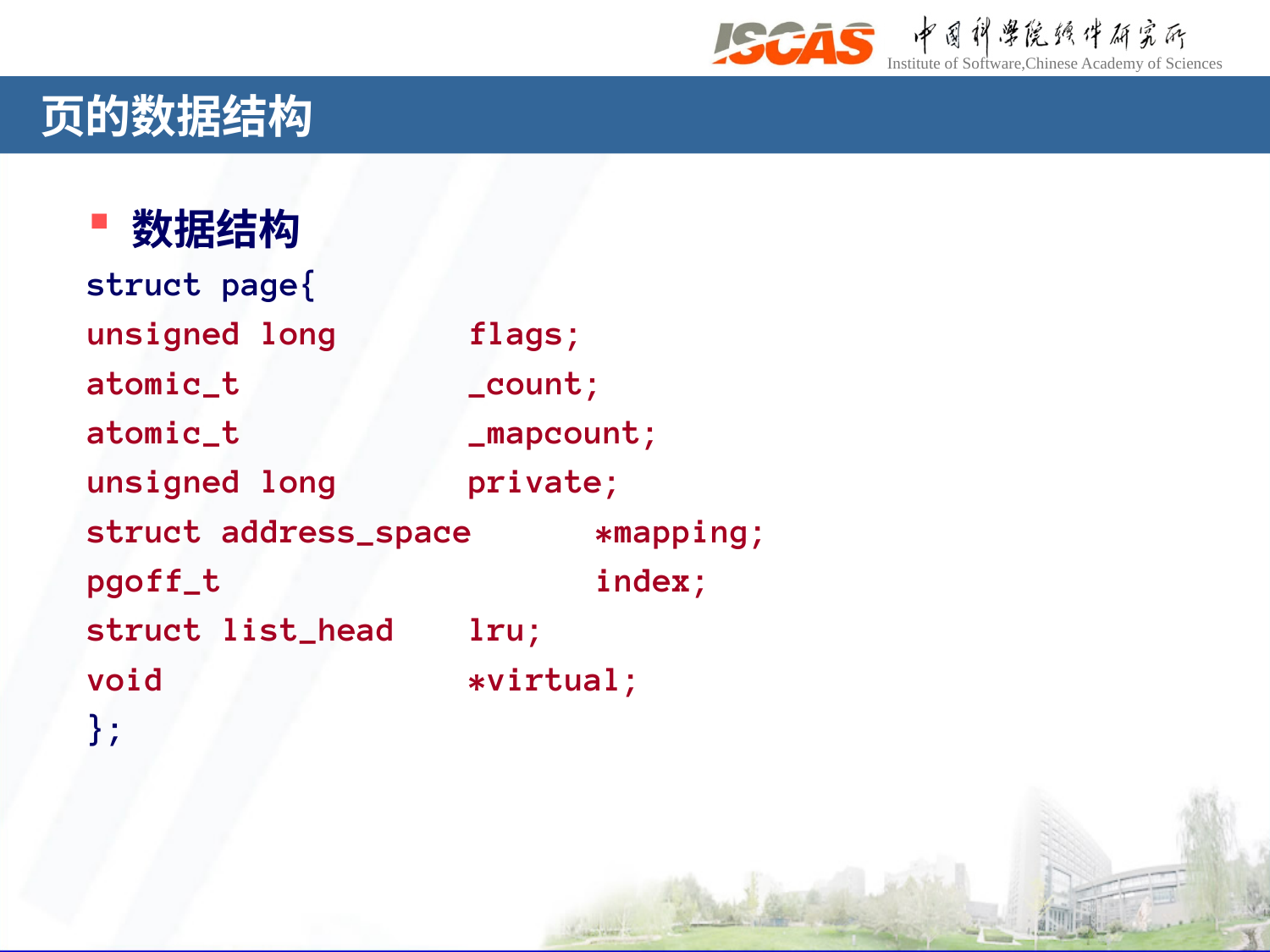

# 页的数据结构
数据结构
struct page{
unsigned long		flags;
atomic_t		_count;
atomic_t		_mapcount;
unsigned long		private;
struct address_space	*mapping;
pgoff_t			index;
struct list_head	lru;
void			*virtual;
};